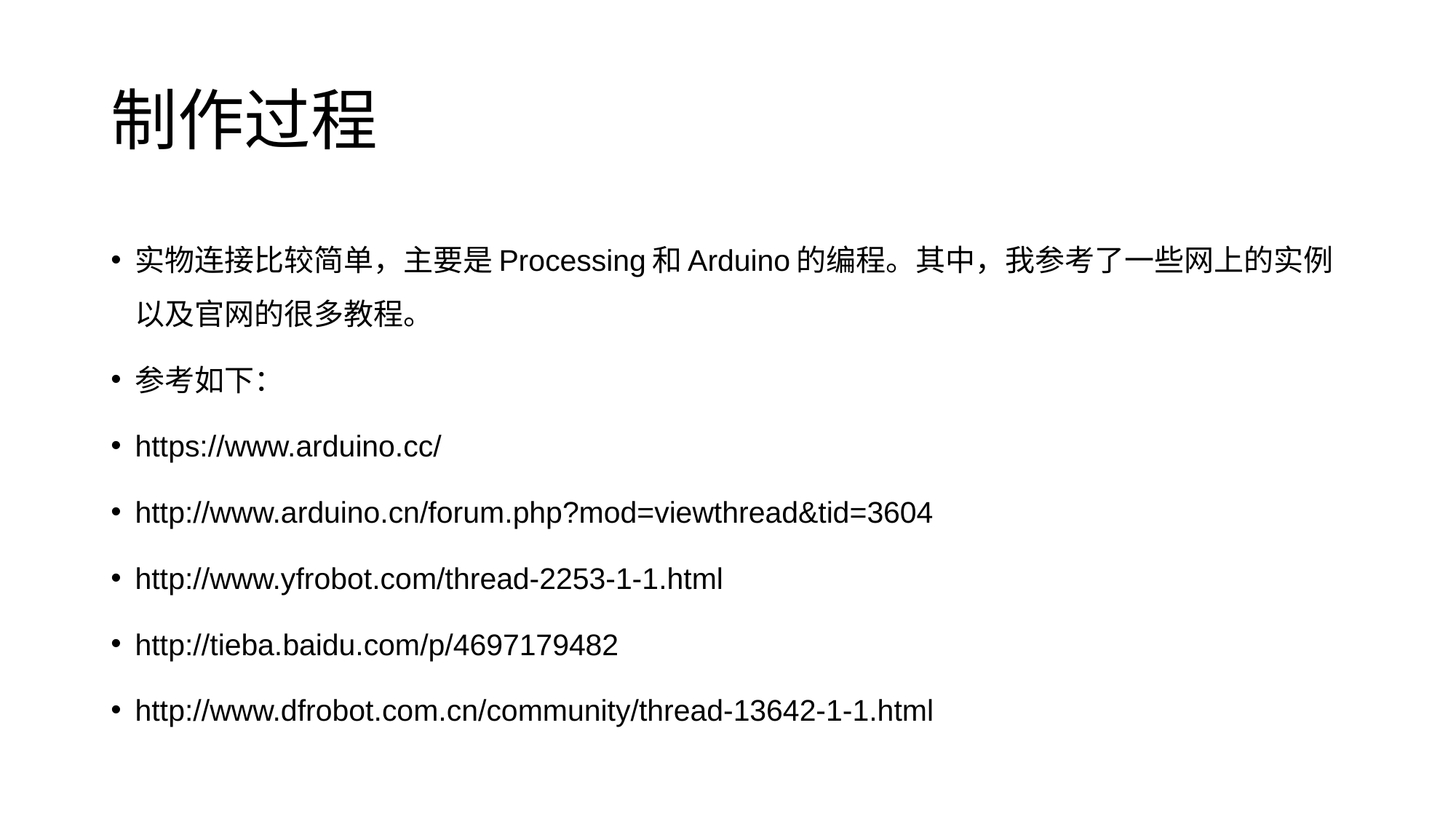

# 制作过程
实物连接比较简单，主要是Processing和Arduino的编程。其中，我参考了一些网上的实例以及官网的很多教程。
参考如下：
https://www.arduino.cc/
http://www.arduino.cn/forum.php?mod=viewthread&tid=3604
http://www.yfrobot.com/thread-2253-1-1.html
http://tieba.baidu.com/p/4697179482
http://www.dfrobot.com.cn/community/thread-13642-1-1.html